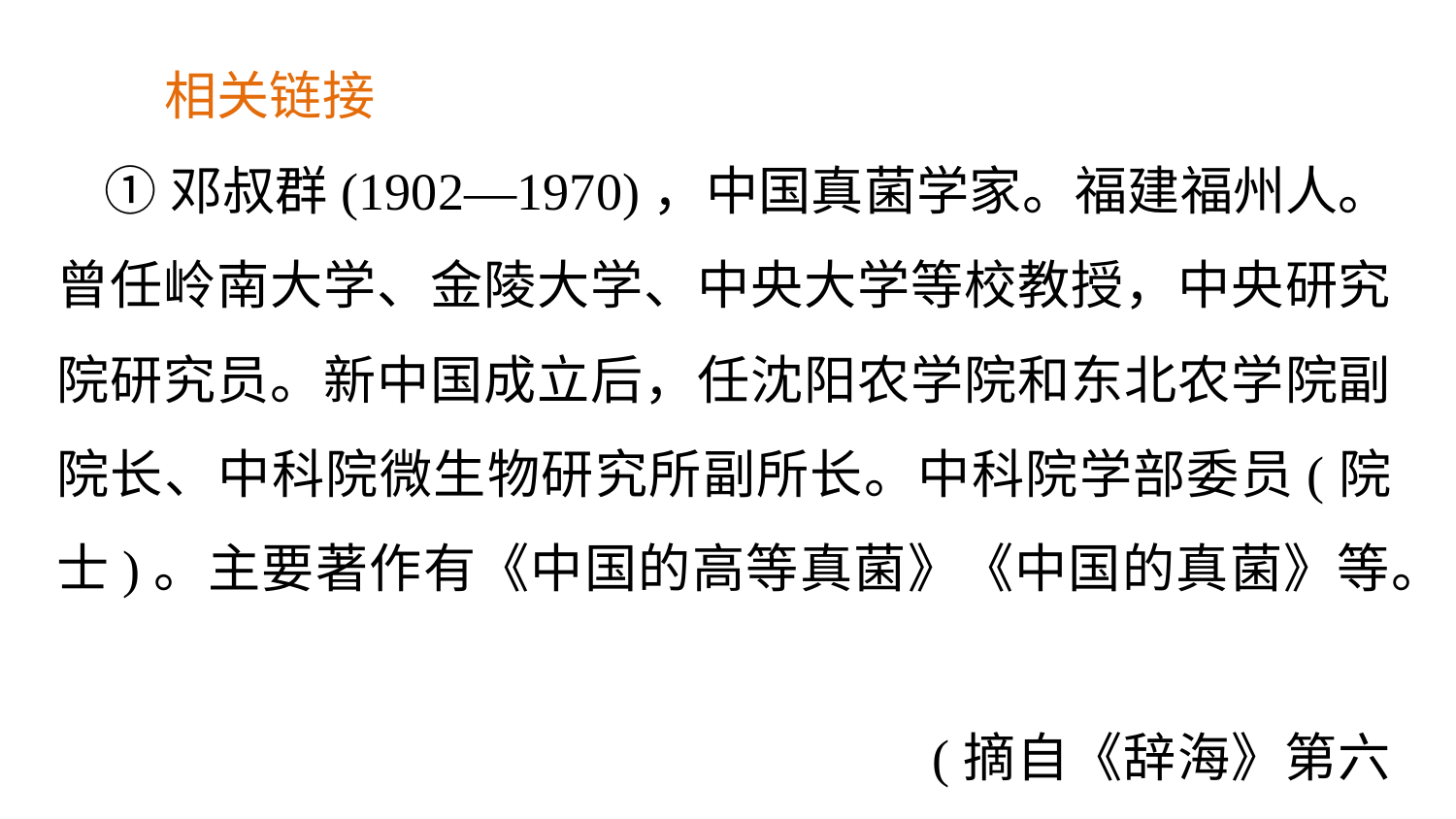

相关链接
    ①邓叔群(1902—1970)，中国真菌学家。福建福州人。曾任岭南大学、金陵大学、中央大学等校教授，中央研究院研究员。新中国成立后，任沈阳农学院和东北农学院副院长、中科院微生物研究所副所长。中科院学部委员(院士)。主要著作有《中国的高等真菌》《中国的真菌》等。
                                                              (摘自《辞海》第六版)